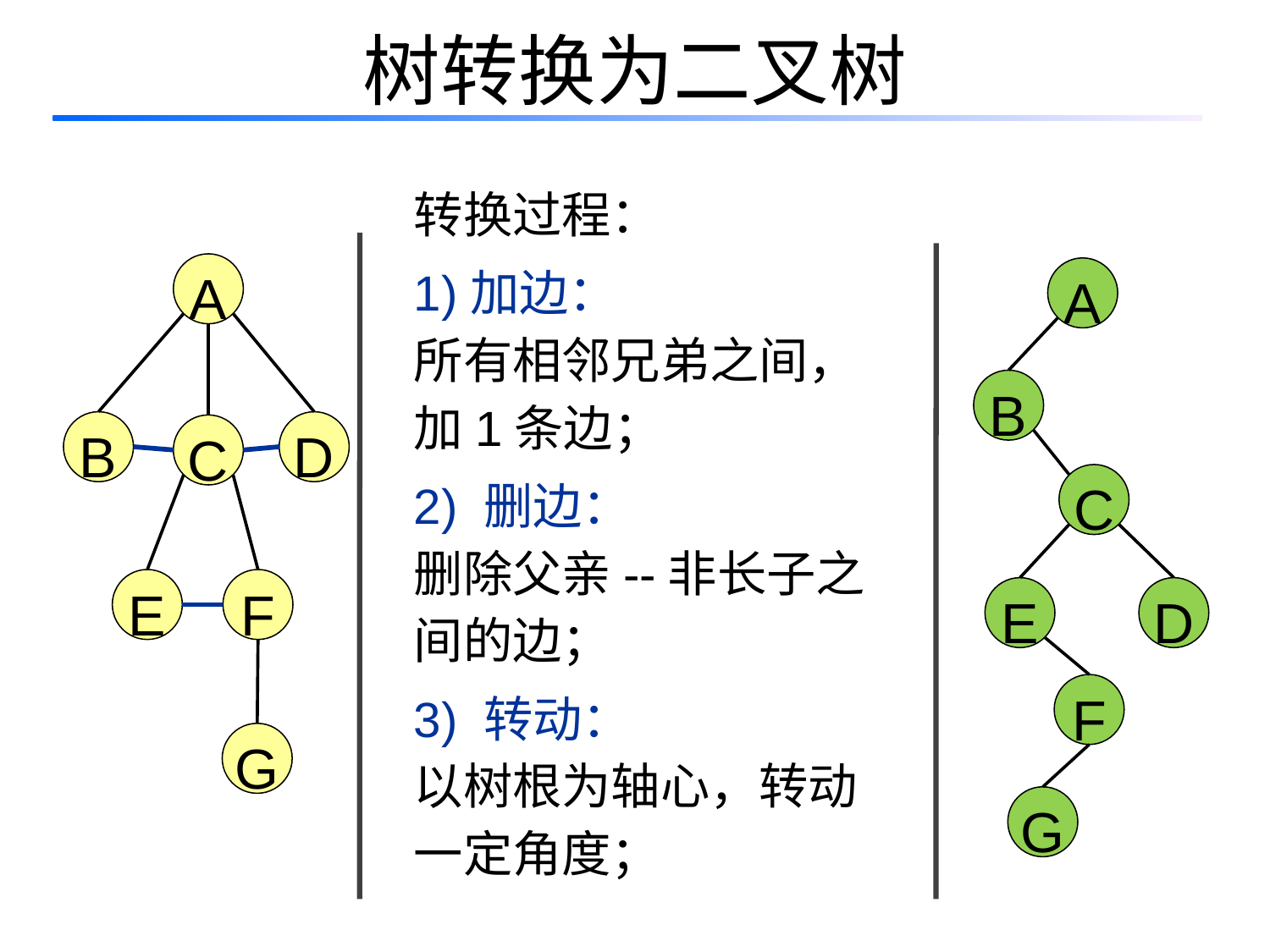

# 树转换为二叉树

转换过程：
1)加边：
所有相邻兄弟之间，加1条边；
2) 删边：
删除父亲--非长子之间的边；
3) 转动：
以树根为轴心，转动一定角度；
A
A
B
B
D
C
C
E
F
E
D
F
G
G